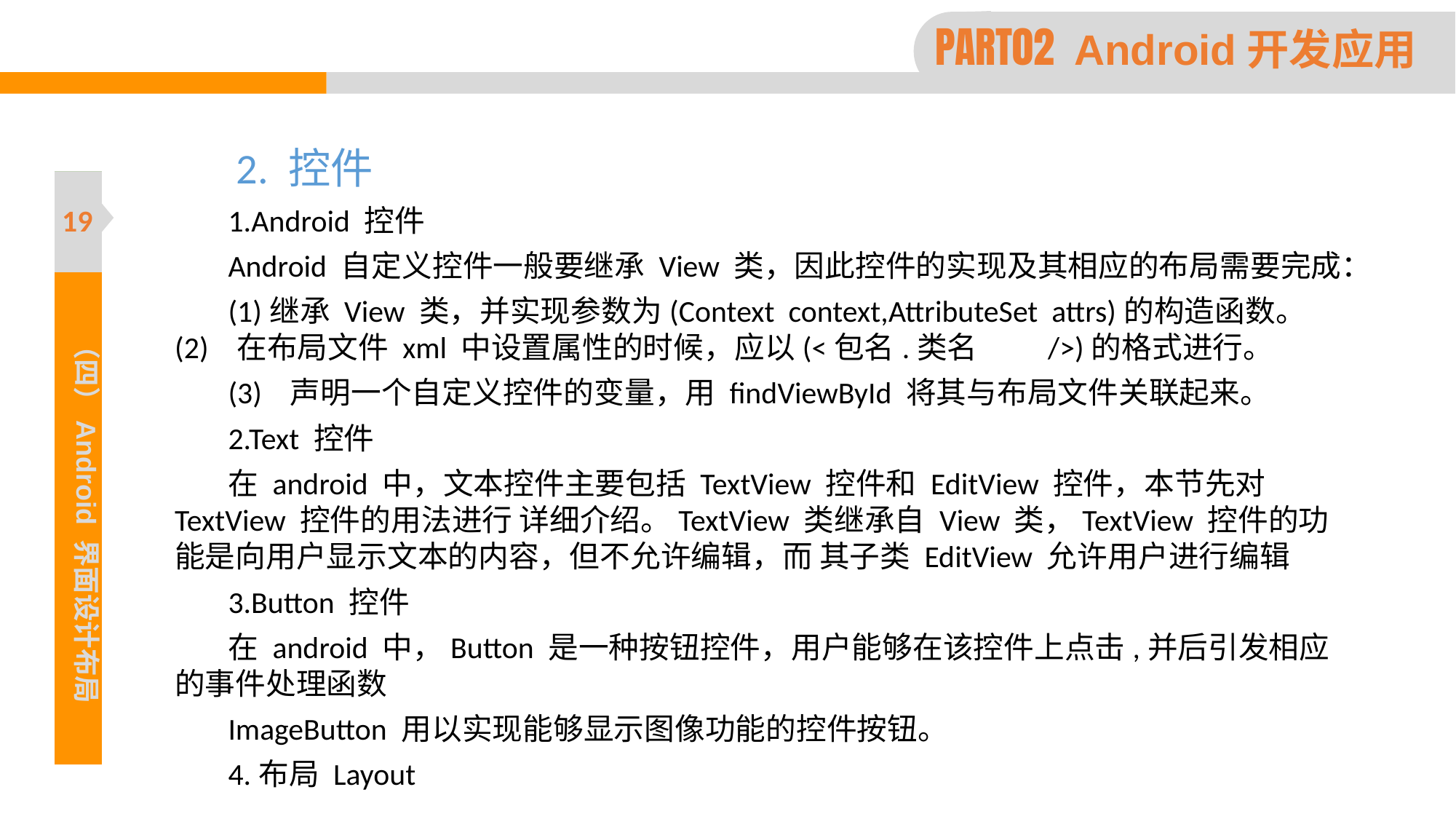

PART02  Android开发应用
 2. 控件
1.Android 控件
Android 自定义控件一般要继承 View 类，因此控件的实现及其相应的布局需要完成：
(1)继承 View 类，并实现参数为(Context  context,AttributeSet  attrs)的构造函数。 (2)   在布局文件 xml 中设置属性的时候，应以(<包名.类名	/>)的格式进行。
(3)   声明一个自定义控件的变量，用 findViewById 将其与布局文件关联起来。
2.Text 控件
在 android 中，文本控件主要包括 TextView 控件和 EditView 控件，本节先对 TextView 控件的用法进行 详细介绍。TextView 类继承自 View 类，TextView 控件的功能是向用户显示文本的内容，但不允许编辑，而 其子类 EditView 允许用户进行编辑
3.Button 控件
在 android 中，Button 是一种按钮控件，用户能够在该控件上点击,并后引发相应的事件处理函数
ImageButton 用以实现能够显示图像功能的控件按钮。
4.布局 Layout
19
（四）Android 界面设计布局